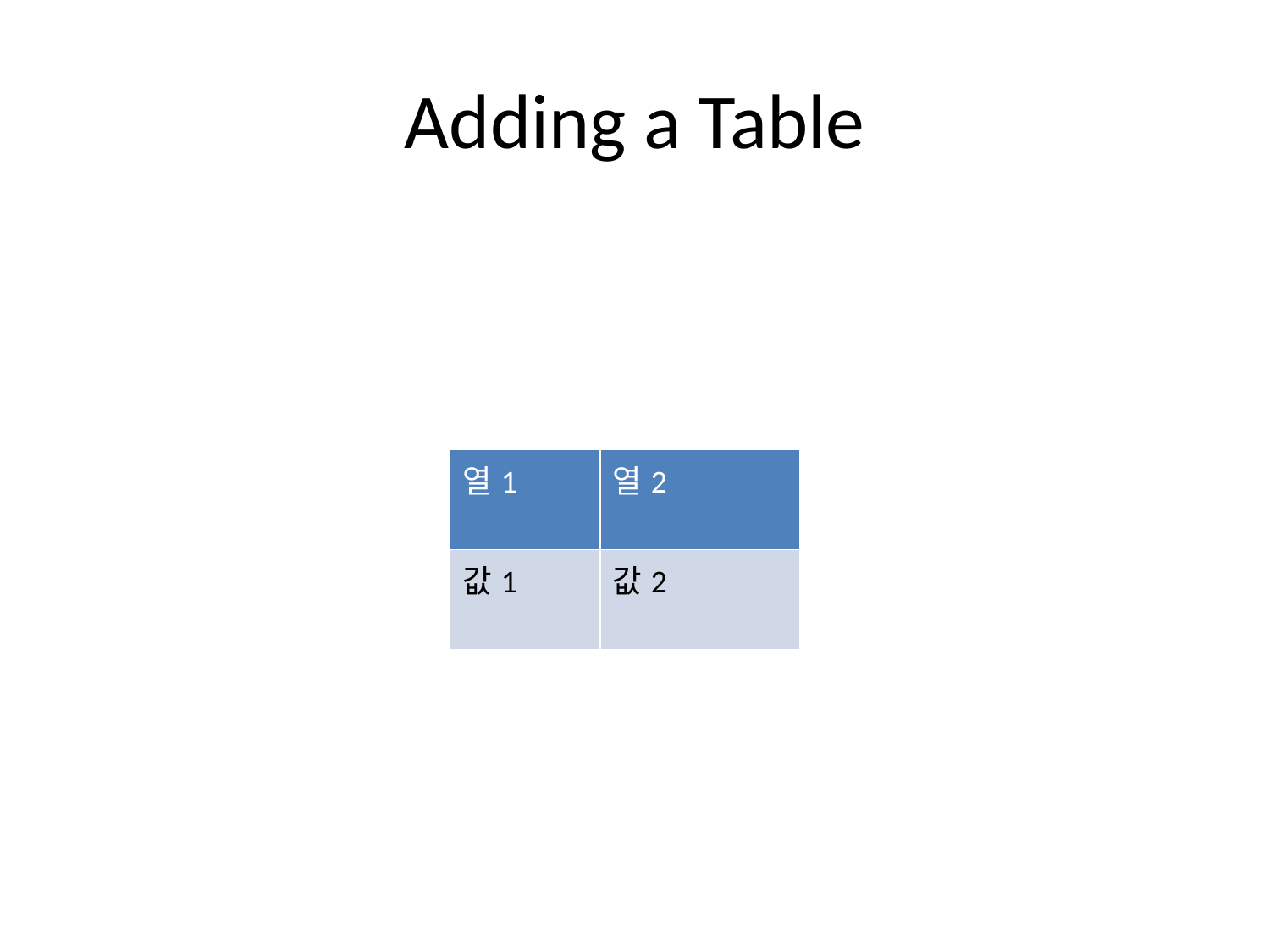

# Adding a Table
| 열1 | 열2 |
| --- | --- |
| 값1 | 값2 |